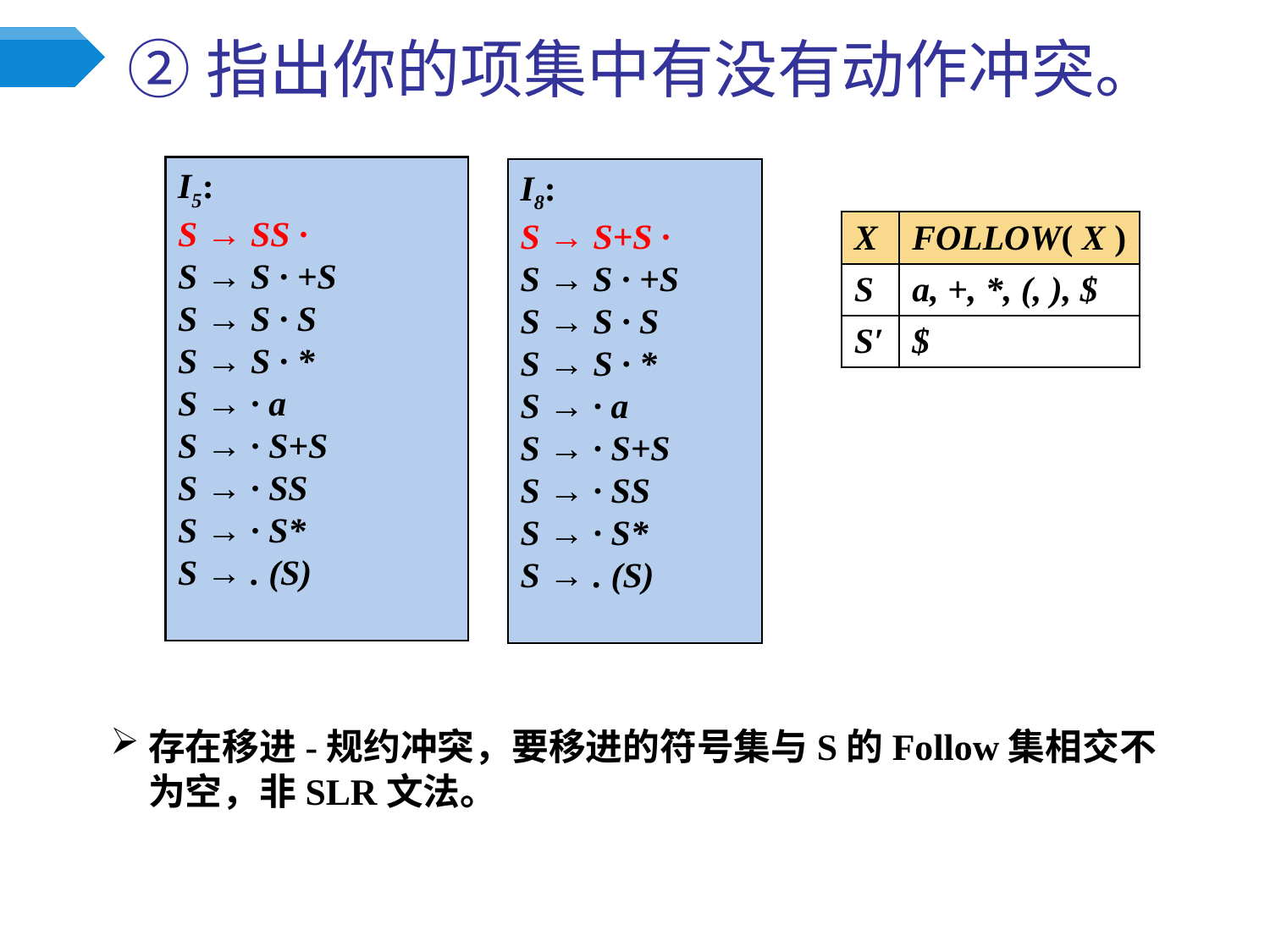

# ②指出你的项集中有没有动作冲突。
I5:
S → SS ·
S → S · +S
S → S · S
S → S · *
S → · a
S → · S+S
S → · SS
S → · S*
S → . (S)

I8:
S → S+S ·
S → S · +S
S → S · S
S → S · *
S → · a
S → · S+S
S → · SS
S → · S*
S → . (S)

| X | FOLLOW( X ) |
| --- | --- |
| S | a, +, \*, (, ), $ |
| S′ | $ |
存在移进-规约冲突，要移进的符号集与S的Follow集相交不为空，非SLR文法。